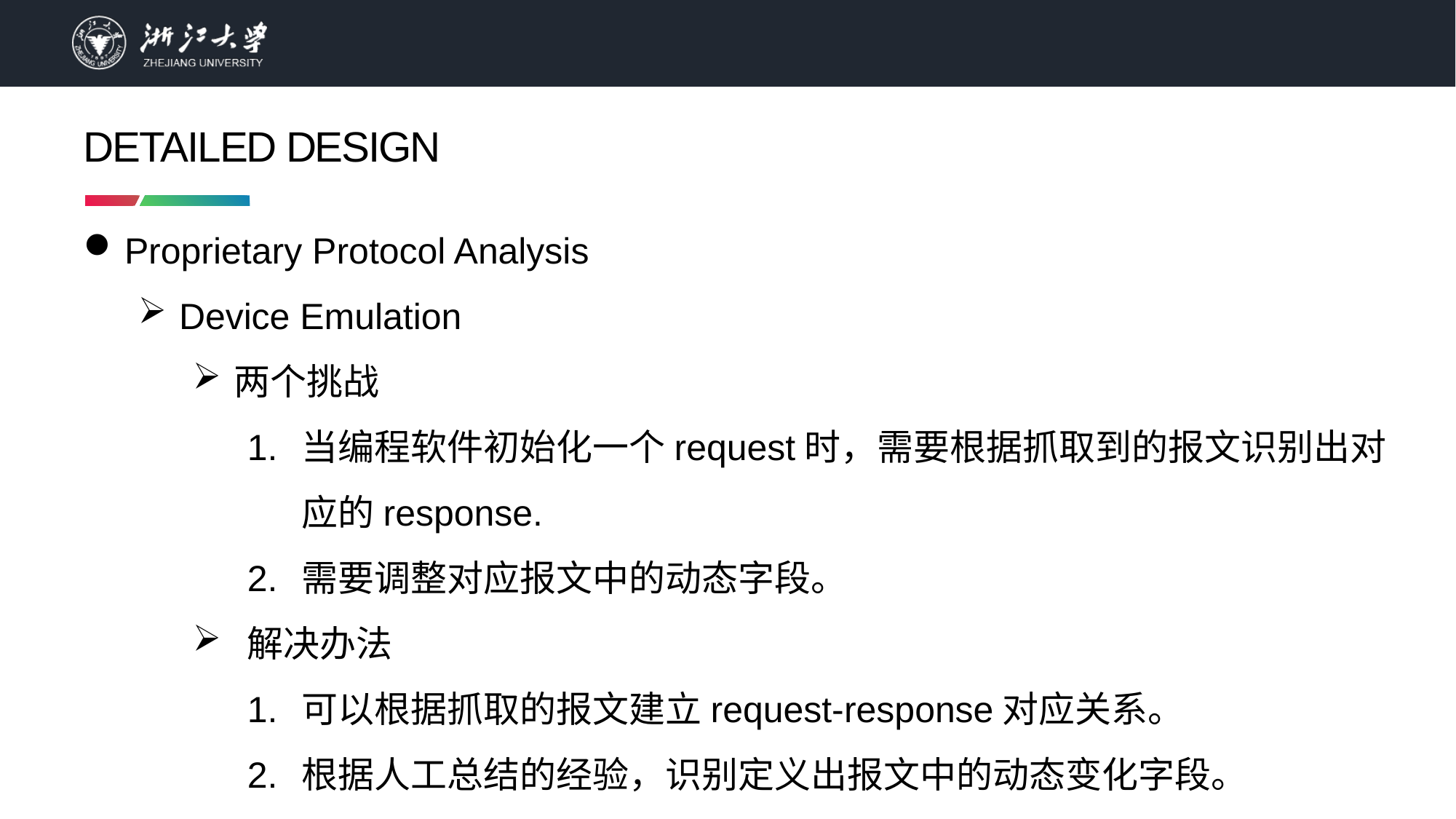

# DETAILED DESIGN
Proprietary Protocol Analysis
Device Emulation
两个挑战
当编程软件初始化一个request时，需要根据抓取到的报文识别出对应的response.
需要调整对应报文中的动态字段。
解决办法
可以根据抓取的报文建立request-response对应关系。
根据人工总结的经验，识别定义出报文中的动态变化字段。
26